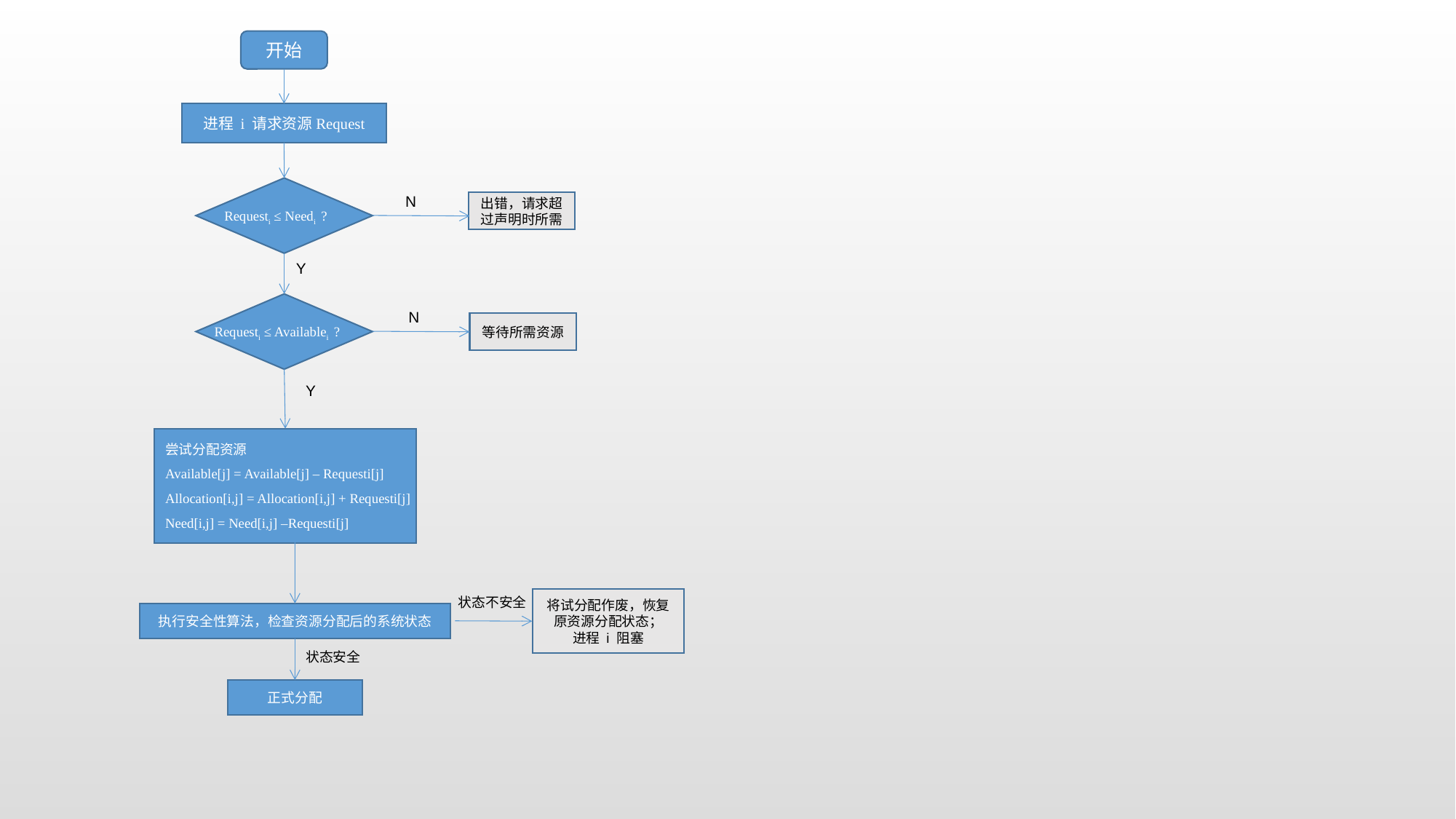

开始
进程 i 请求资源Request

Requesti ≤ Needi  ?
N
出错，请求超过声明时所需
Y

Requesti ≤ Availablei  ?
N
等待所需资源
Y

尝试分配资源
Available[j] = Available[j] – Requesti[j]
Allocation[i,j] = Allocation[i,j] + Requesti[j]
Need[i,j] = Need[i,j] –Requesti[j]
状态不安全
将试分配作废，恢复原资源分配状态；
进程 i 阻塞
执行安全性算法，检查资源分配后的系统状态
状态安全
正式分配